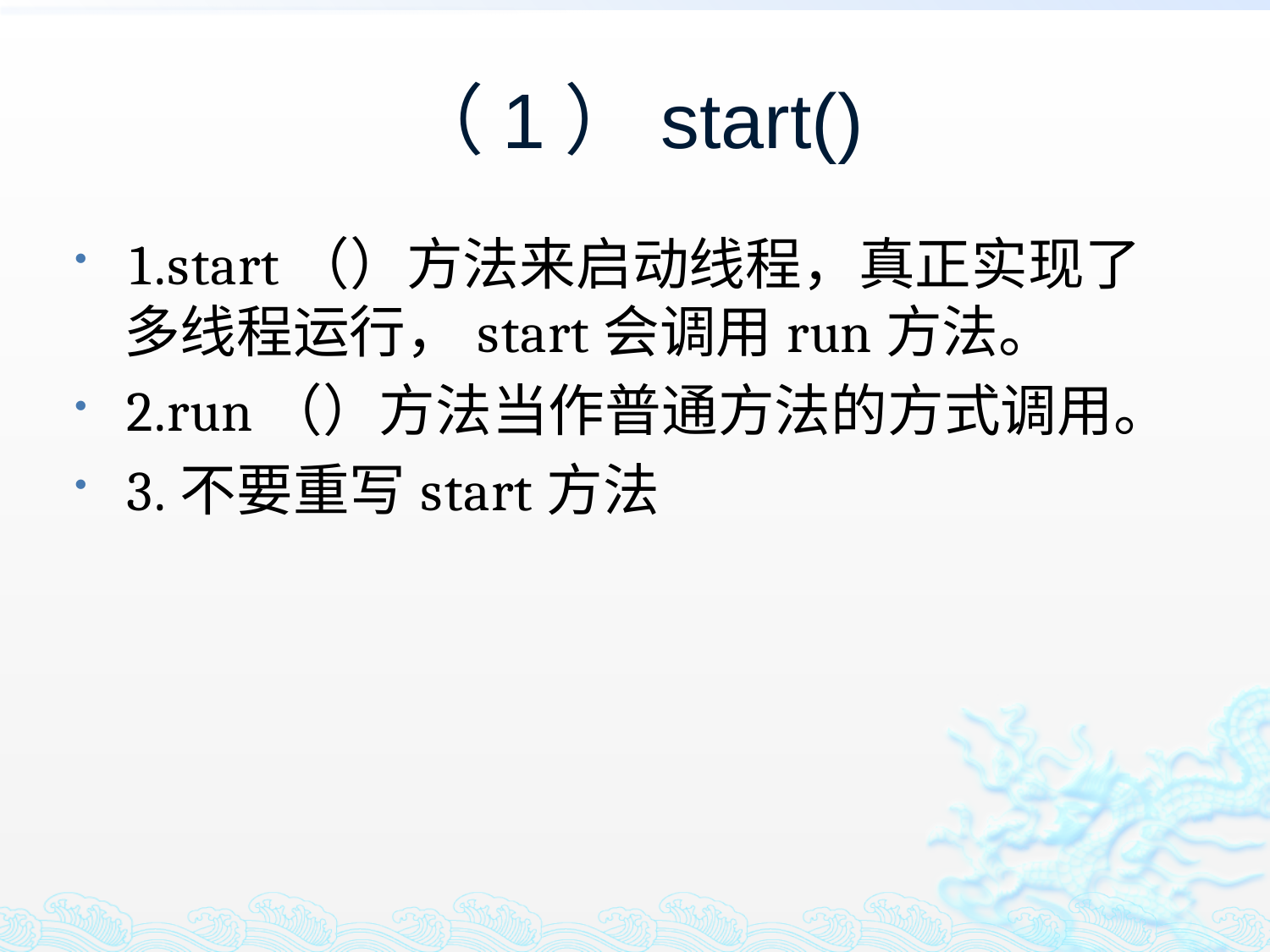

# （1）start()
1.start（）方法来启动线程，真正实现了多线程运行，start会调用run方法。
2.run（）方法当作普通方法的方式调用。
3.不要重写start方法